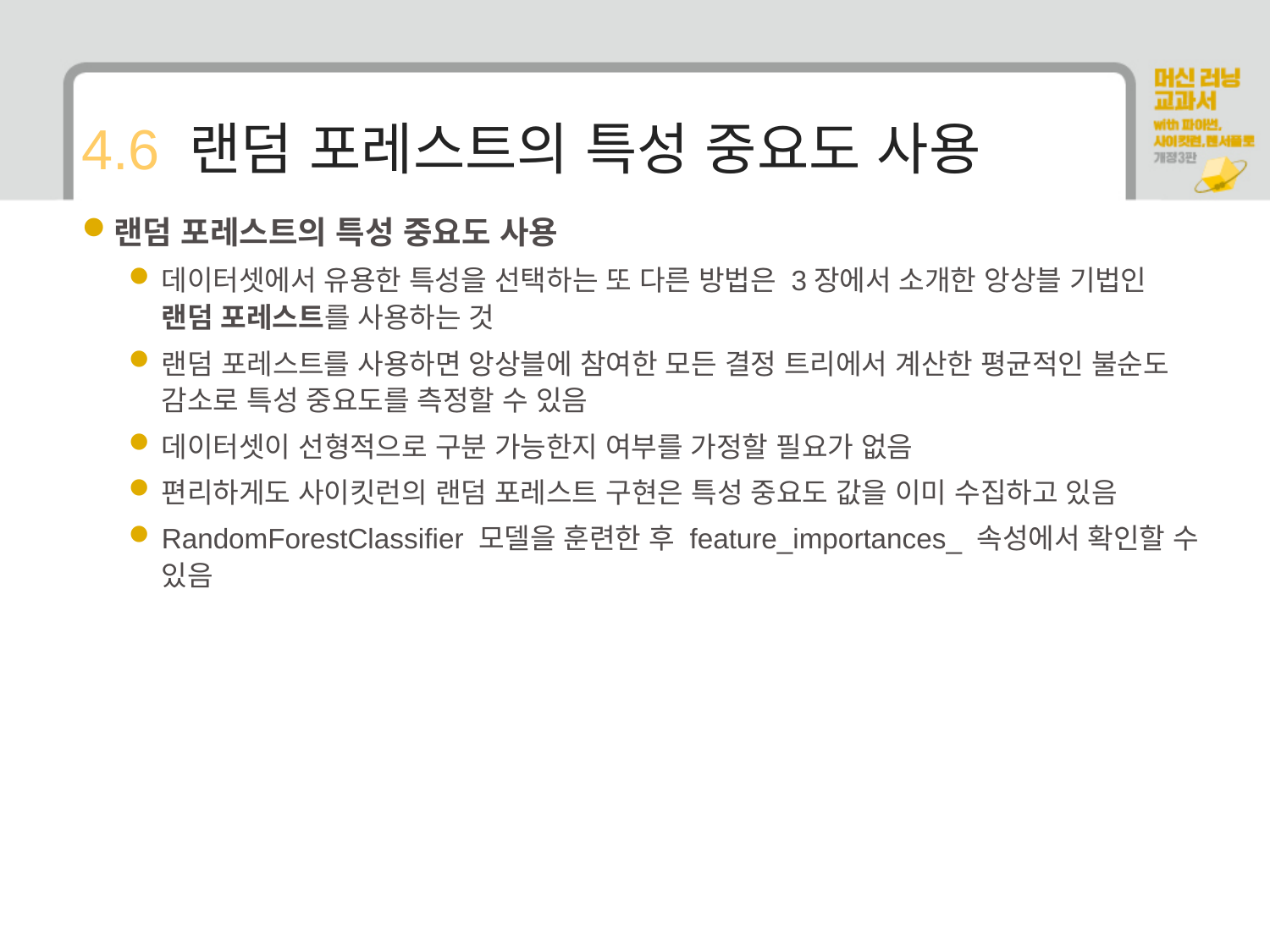

# 4.6 랜덤 포레스트의 특성 중요도 사용
랜덤 포레스트의 특성 중요도 사용
데이터셋에서 유용한 특성을 선택하는 또 다른 방법은 3장에서 소개한 앙상블 기법인 랜덤 포레스트를 사용하는 것
랜덤 포레스트를 사용하면 앙상블에 참여한 모든 결정 트리에서 계산한 평균적인 불순도 감소로 특성 중요도를 측정할 수 있음
데이터셋이 선형적으로 구분 가능한지 여부를 가정할 필요가 없음
편리하게도 사이킷런의 랜덤 포레스트 구현은 특성 중요도 값을 이미 수집하고 있음
RandomForestClassifier 모델을 훈련한 후 feature_importances_ 속성에서 확인할 수 있음